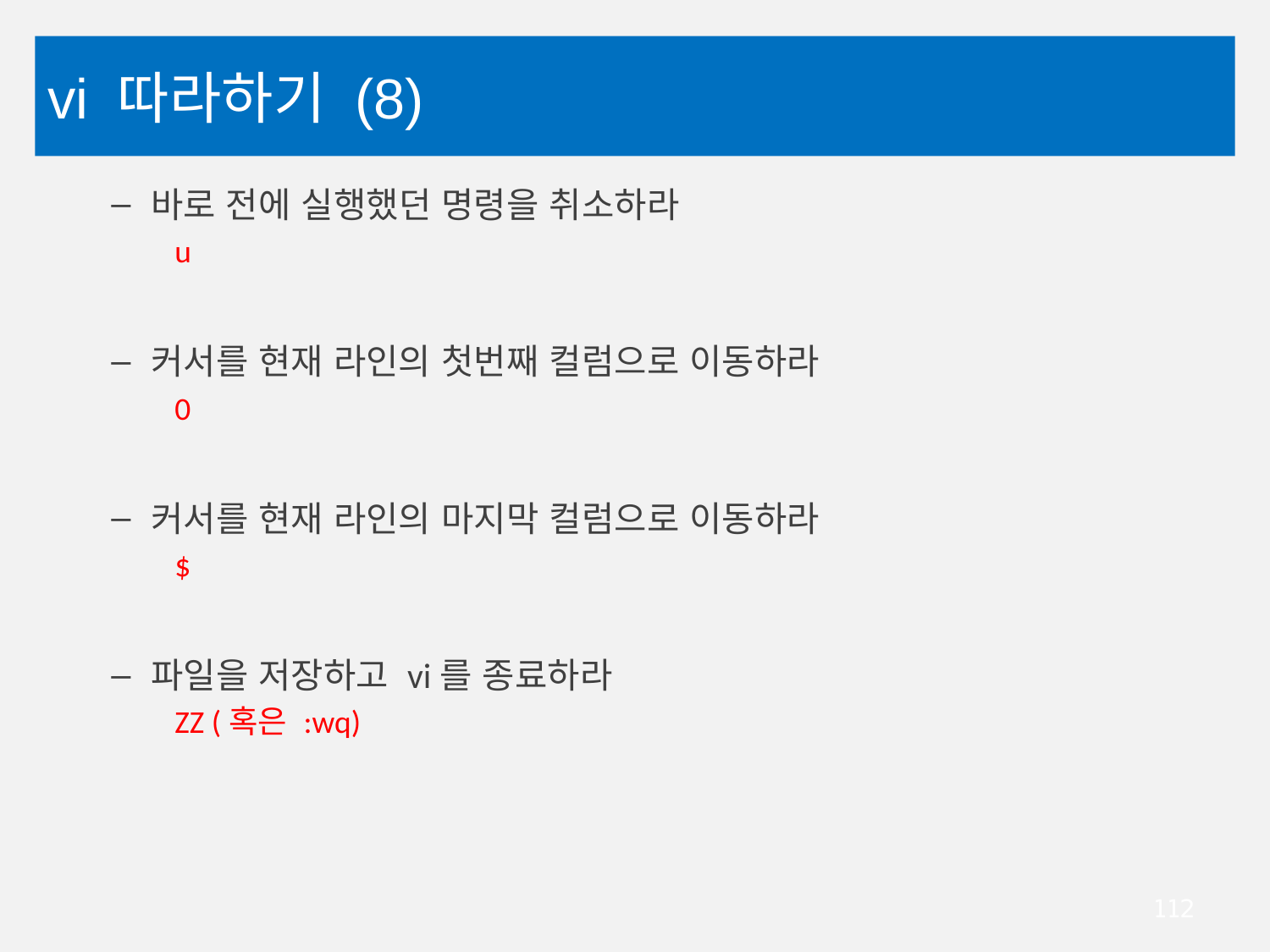

# vi 따라하기 (8)
바로 전에 실행했던 명령을 취소하라
u

커서를 현재 라인의 첫번째 컬럼으로 이동하라
0

커서를 현재 라인의 마지막 컬럼으로 이동하라
$

파일을 저장하고 vi를 종료하라
ZZ (혹은 :wq)
112